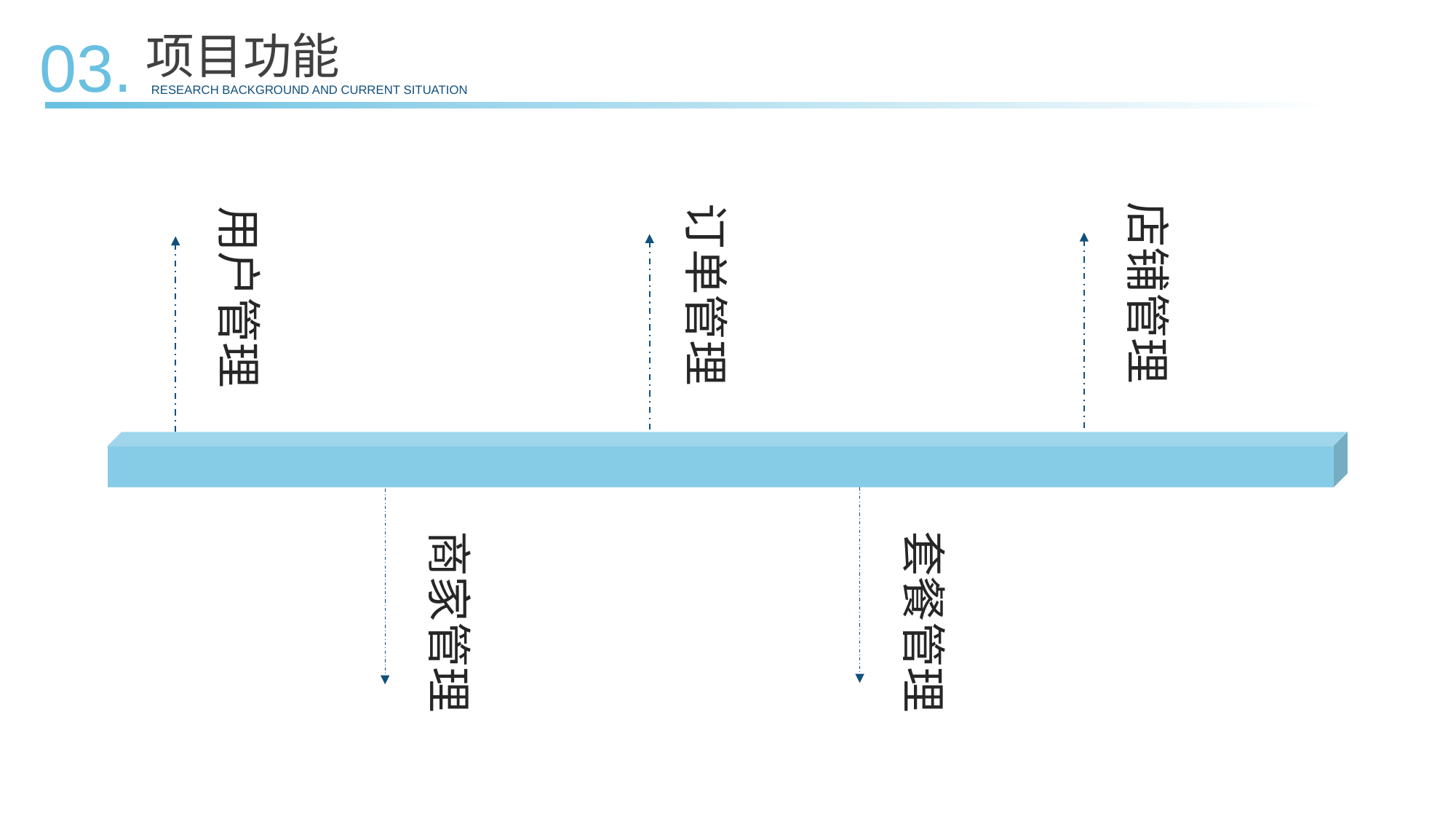

03.
项目功能
RESEARCH BACKGROUND AND CURRENT SITUATION

店铺管理
订单管理
用户管理

商家管理
套餐管理